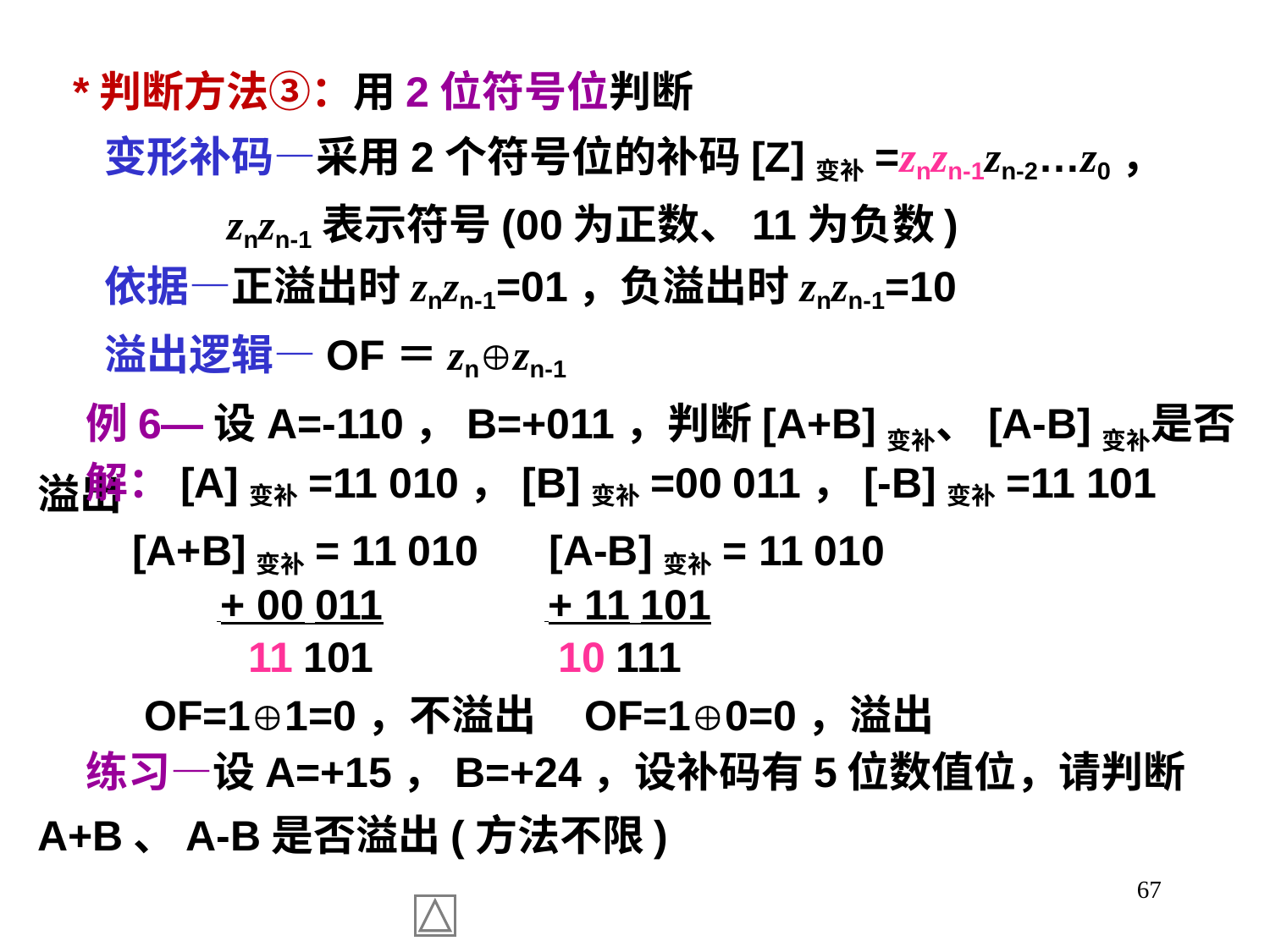

*判断方法③：用2位符号位判断
      变形补码—采用2个符号位的补码[Z]变补=znzn-1zn-2…z0，
                znzn-1表示符号(00为正数、11为负数)
      依据—正溢出时znzn-1=01，负溢出时znzn-1=10
      溢出逻辑—OF＝zn⊕zn-1
    例6—设A=-110，B=+011，判断[A+B]变补、[A-B]变补是否溢出
    解：[A]变补=11 010，[B]变补=00 011，[-B]变补=11 101
        [A+B]变补= 11 010      [A-B]变补= 11 010
                 + 00 011              + 11 101
                  11 101                10 111
         OF=1⊕1=0，不溢出    OF=1⊕0=0，溢出
    练习—设A=+15，B=+24，设补码有5位数值位，请判断A+B、A-B是否溢出(方法不限)
67